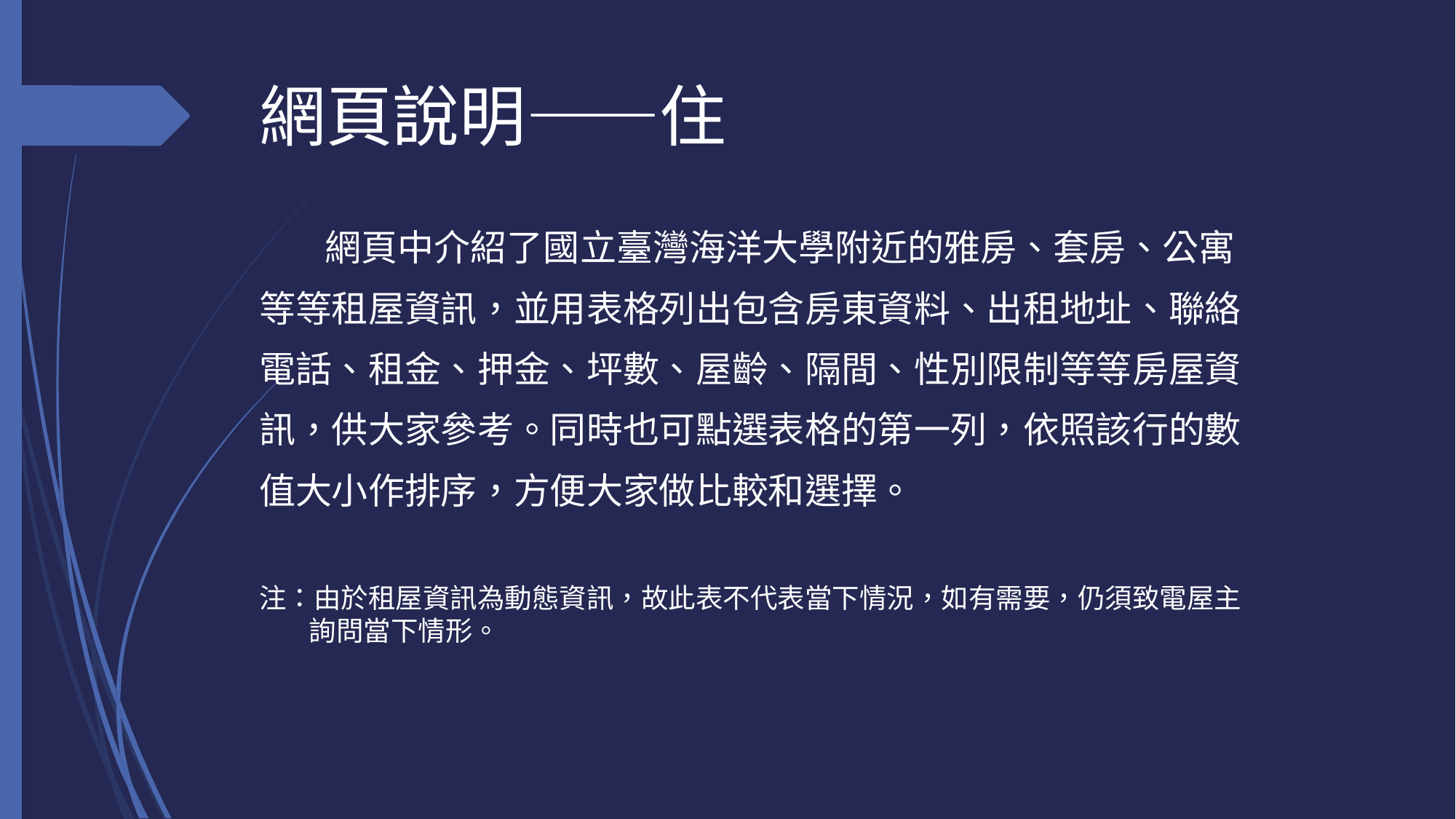

# 網頁說明――住
       網頁中介紹了國立臺灣海洋大學附近的雅房、套房、公寓等等租屋資訊，並用表格列出包含房東資料、出租地址、聯絡電話、租金、押金、坪數、屋齡、隔間、性別限制等等房屋資訊，供大家參考。同時也可點選表格的第一列，依照該行的數值大小作排序，方便大家做比較和選擇。
注：由於租屋資訊為動態資訊，故此表不代表當下情況，如有需要，仍須致電屋主
       詢問當下情形。